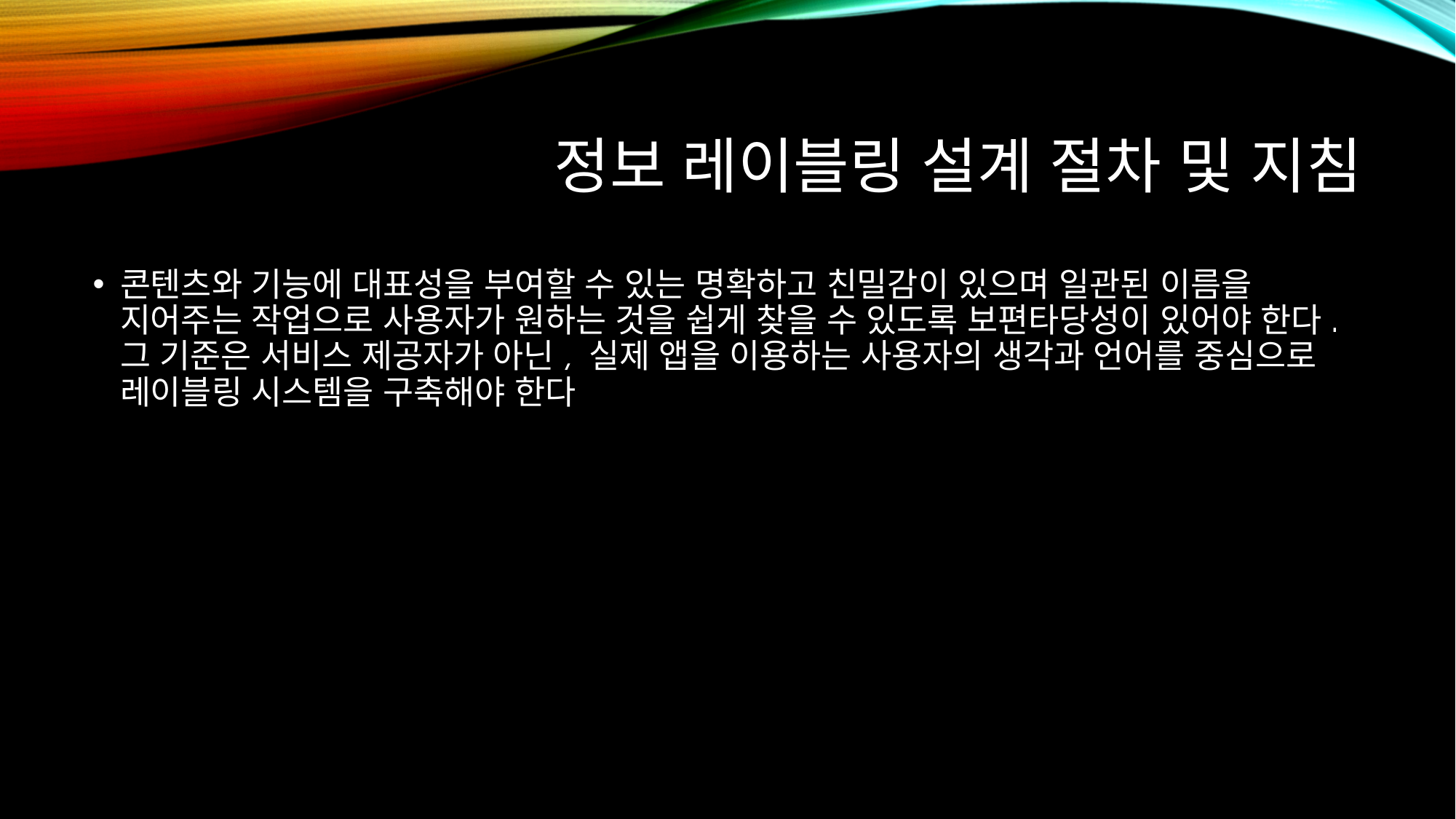

# 정보 레이블링 설계 절차 및 지침
콘텐츠와 기능에 대표성을 부여할 수 있는 명확하고 친밀감이 있으며 일관된 이름을 지어주는 작업으로 사용자가 원하는 것을 쉽게 찾을 수 있도록 보편타당성이 있어야 한다. 그 기준은 서비스 제공자가 아닌, 실제 앱을 이용하는 사용자의 생각과 언어를 중심으로 레이블링 시스템을 구축해야 한다